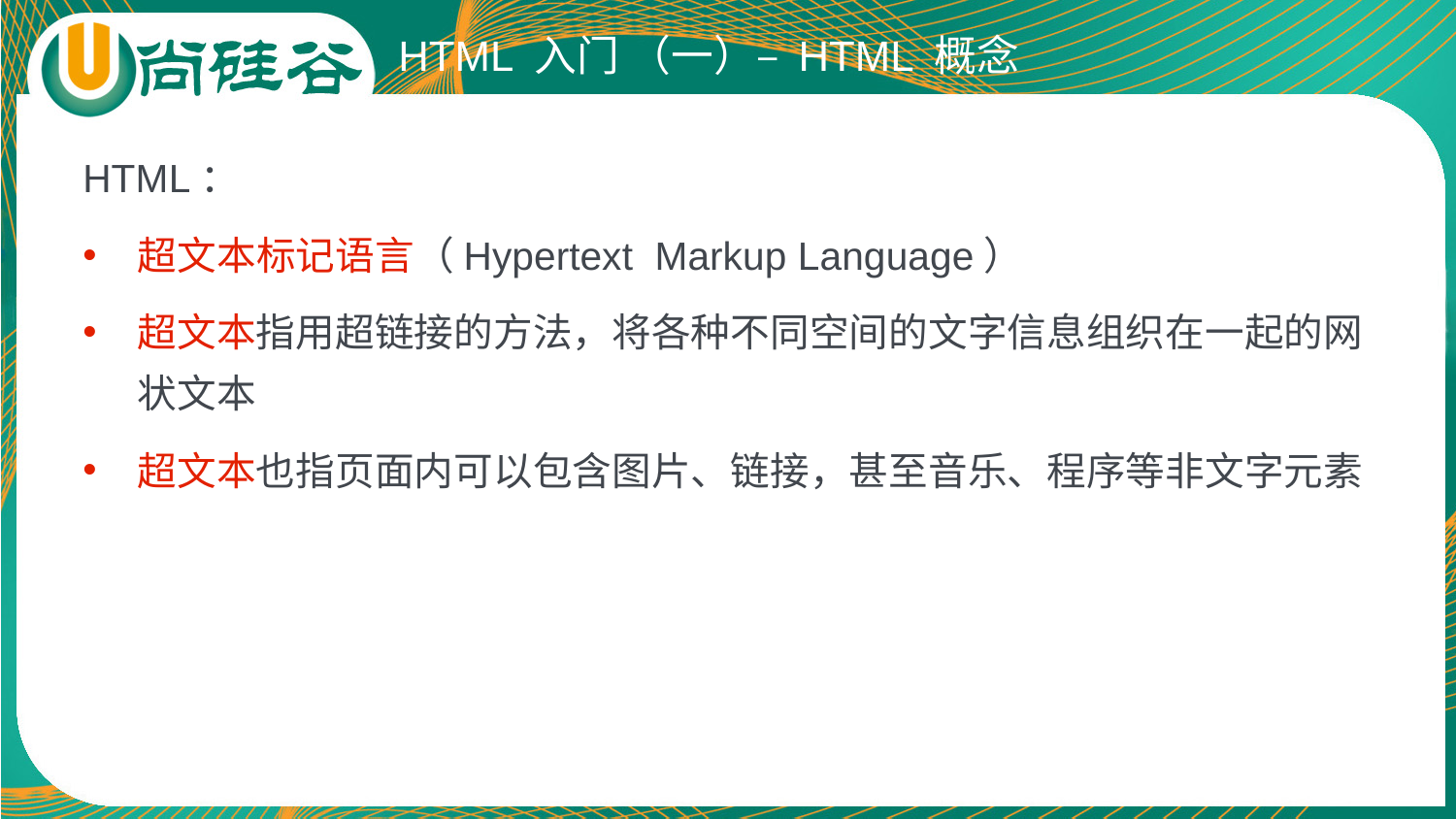

# HTML 入门 （一）– HTML 概念
HTML：
超文本标记语言（Hypertext  Markup Language）
超文本指用超链接的方法，将各种不同空间的文字信息组织在一起的网状文本
超文本也指页面内可以包含图片、链接，甚至音乐、程序等非文字元素